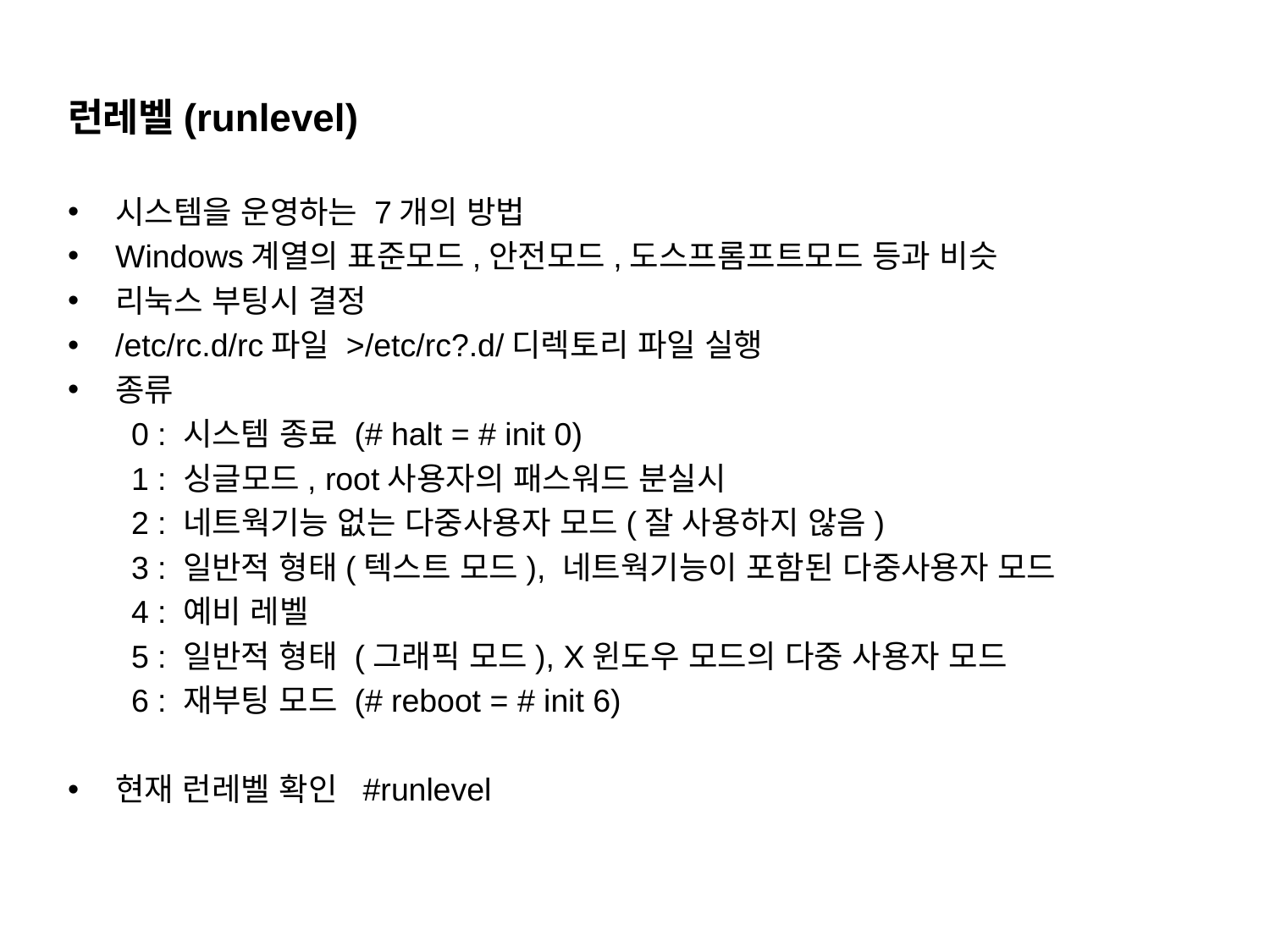

런레벨(runlevel)

시스템을 운영하는 7개의 방법
Windows계열의 표준모드,안전모드,도스프롬프트모드 등과 비슷
리눅스 부팅시 결정
/etc/rc.d/rc파일 >/etc/rc?.d/디렉토리 파일 실행
종류
0 : 시스템 종료 (# halt = # init 0)
1 : 싱글모드, root사용자의 패스워드 분실시
2 : 네트웍기능 없는 다중사용자 모드(잘 사용하지 않음)
3 : 일반적 형태(텍스트 모드), 네트웍기능이 포함된 다중사용자 모드
4 : 예비 레벨
5 : 일반적 형태 (그래픽 모드), X윈도우 모드의 다중 사용자 모드
6 : 재부팅 모드 (# reboot = # init 6)

현재 런레벨 확인  #runlevel